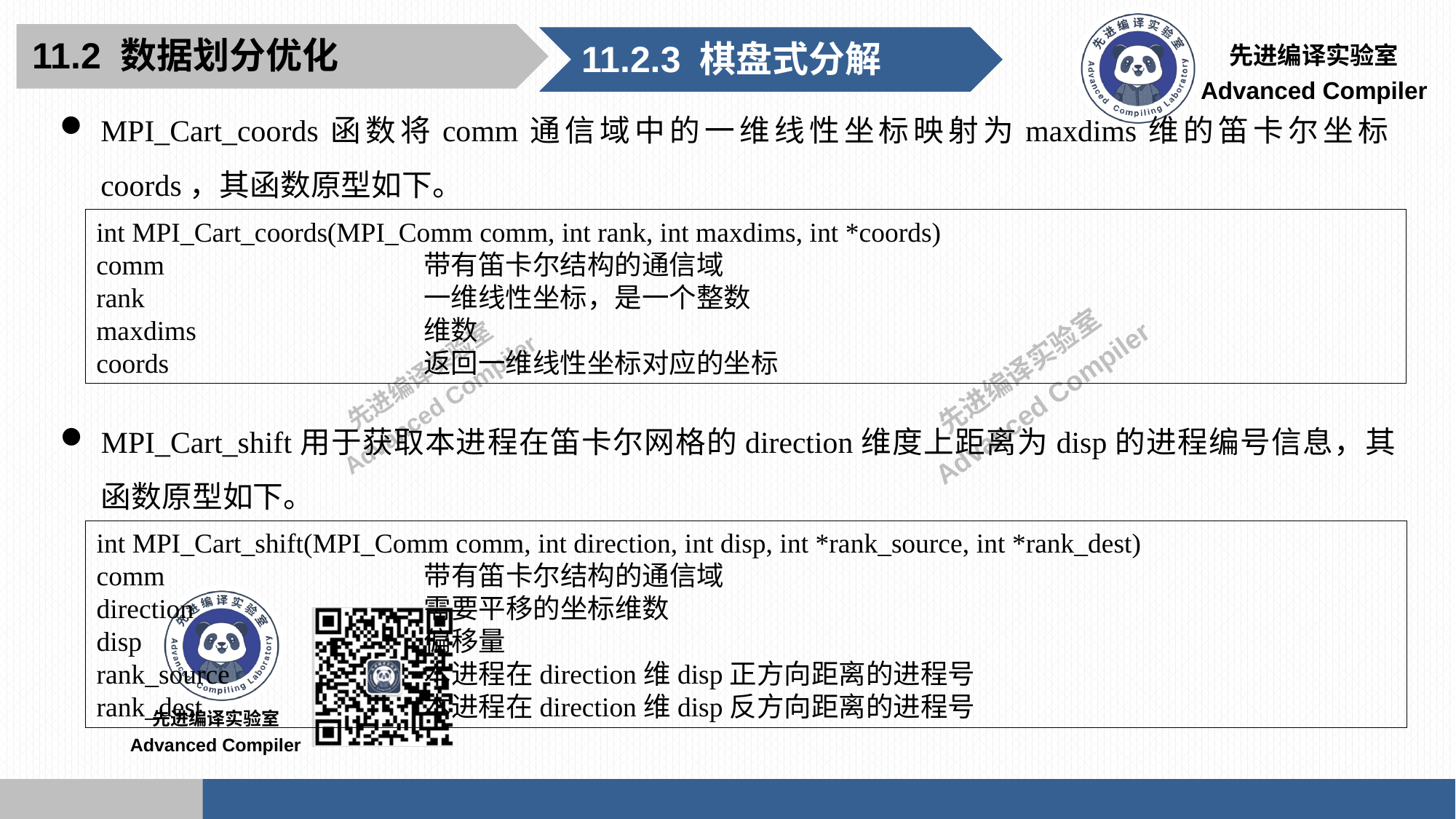

11.2 数据划分优化

11.2.3 棋盘式分解
MPI_Cart_coords函数将comm通信域中的一维线性坐标映射为maxdims维的笛卡尔坐标coords，其函数原型如下。
int MPI_Cart_coords(MPI_Comm comm, int rank, int maxdims, int *coords)
comm 			带有笛卡尔结构的通信域
rank 			一维线性坐标，是一个整数
maxdims 		    	维数
coords 			返回一维线性坐标对应的坐标

MPI_Cart_shift用于获取本进程在笛卡尔网格的direction维度上距离为disp的进程编号信息，其函数原型如下。
int MPI_Cart_shift(MPI_Comm comm, int direction, int disp, int *rank_source, int *rank_dest)
comm 			带有笛卡尔结构的通信域
direction 			需要平移的坐标维数
disp 			偏移量
rank_source 		本进程在direction维disp正方向距离的进程号
rank_dest 		本进程在direction维disp反方向距离的进程号